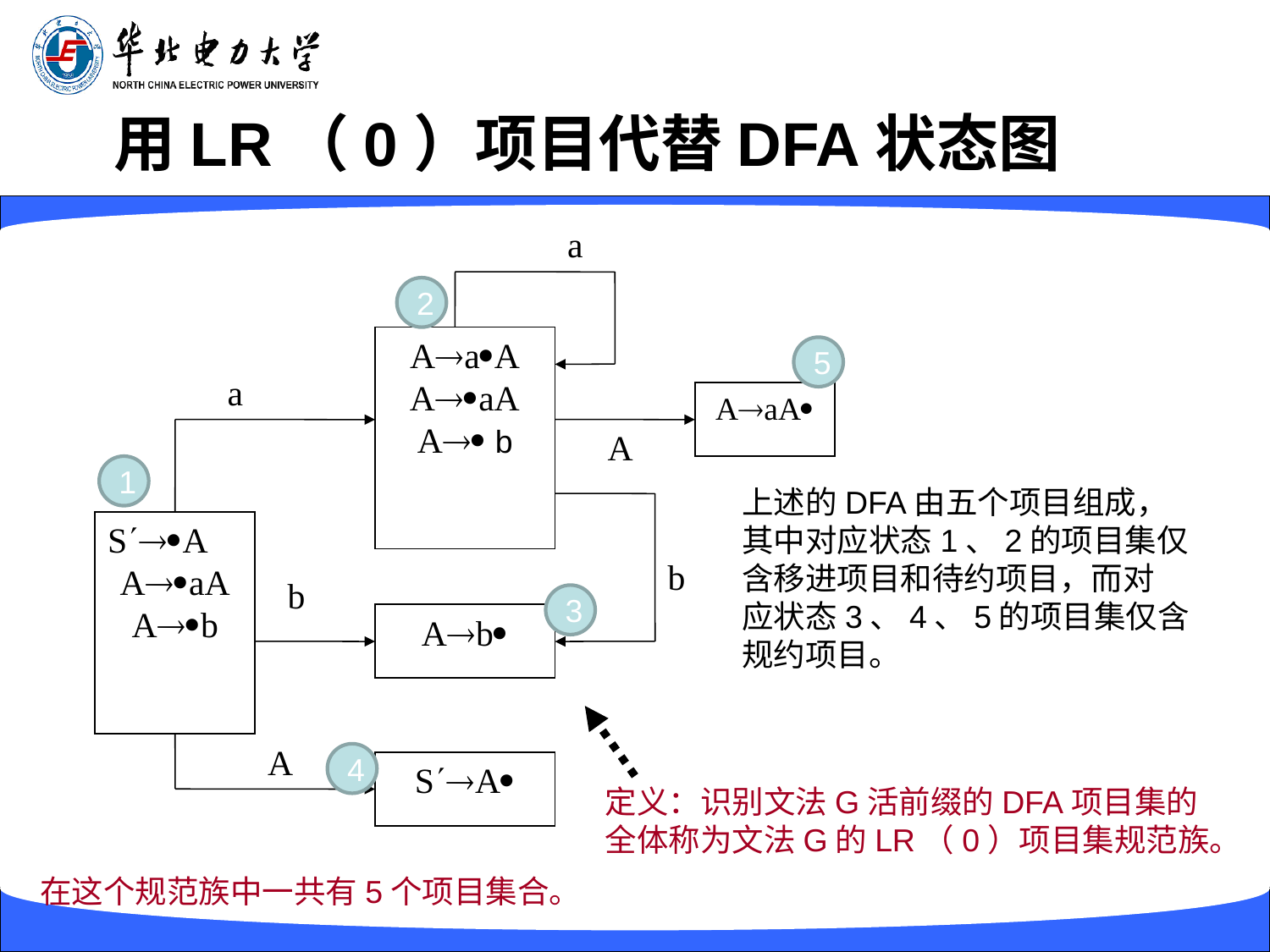

# 用LR（0）项目代替DFA状态图
a

2
A→a•A
A→•aA
A→• b
5
a

A→aA•

A
1
上述的DFA由五个项目组成，
其中对应状态1、2的项目集仅
含移进项目和待约项目，而对
应状态3、4、5的项目集仅含
规约项目。

S′→•A
A→•aA
A→•b

b
b
3
A→b•

A
4
S′→A•
定义：识别文法G活前缀的DFA项目集的
全体称为文法G的LR（0）项目集规范族。

在这个规范族中一共有5个项目集合。